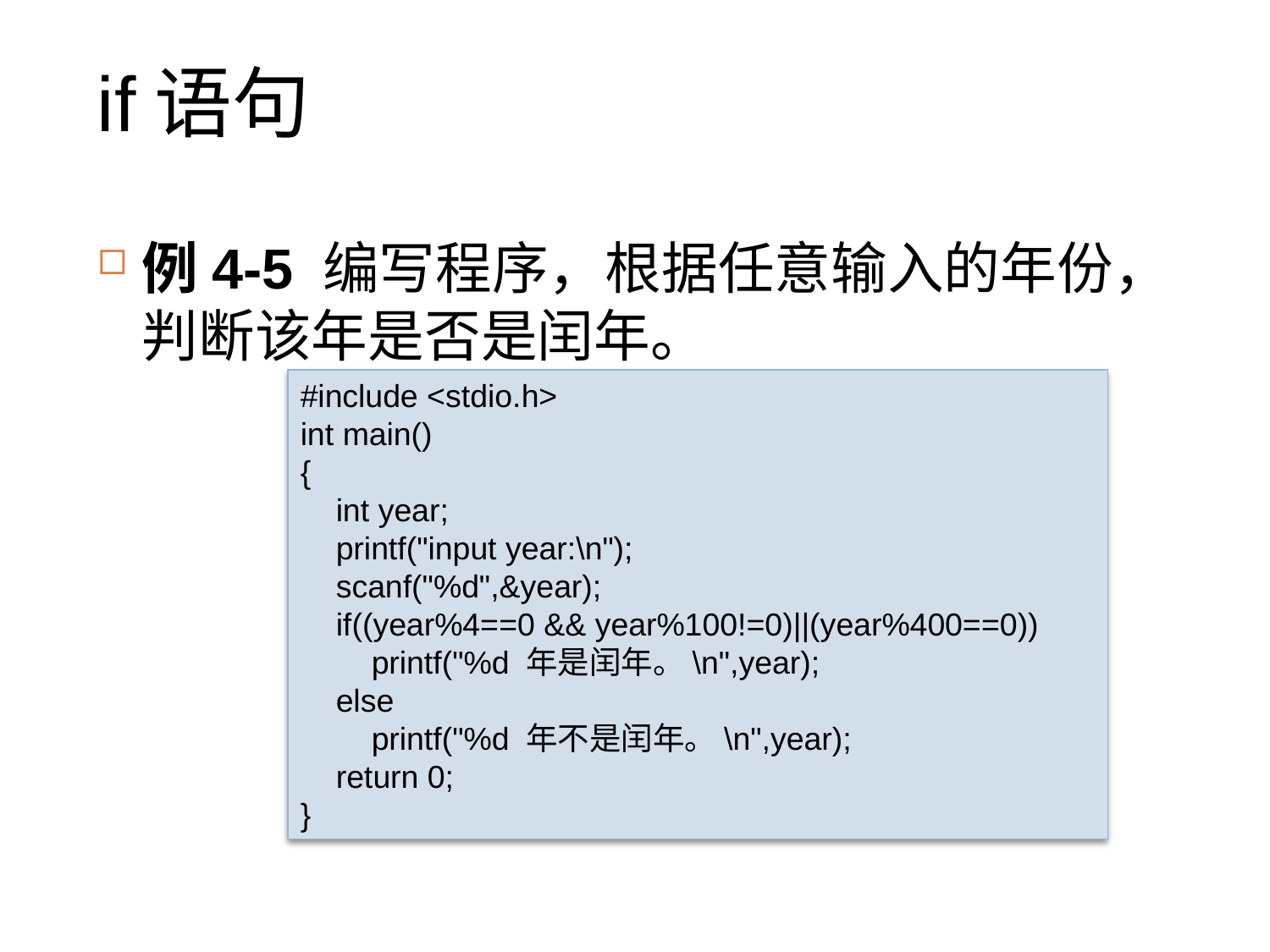

# if语句
例4-5 编写程序，根据任意输入的年份，判断该年是否是闰年。
#include <stdio.h>
int main()
{
    int year;
    printf("input year:\n");
    scanf("%d",&year);
    if((year%4==0 && year%100!=0)||(year%400==0))
        printf("%d 年是闰年。\n",year);
    else
        printf("%d 年不是闰年。\n",year);
    return 0;
}